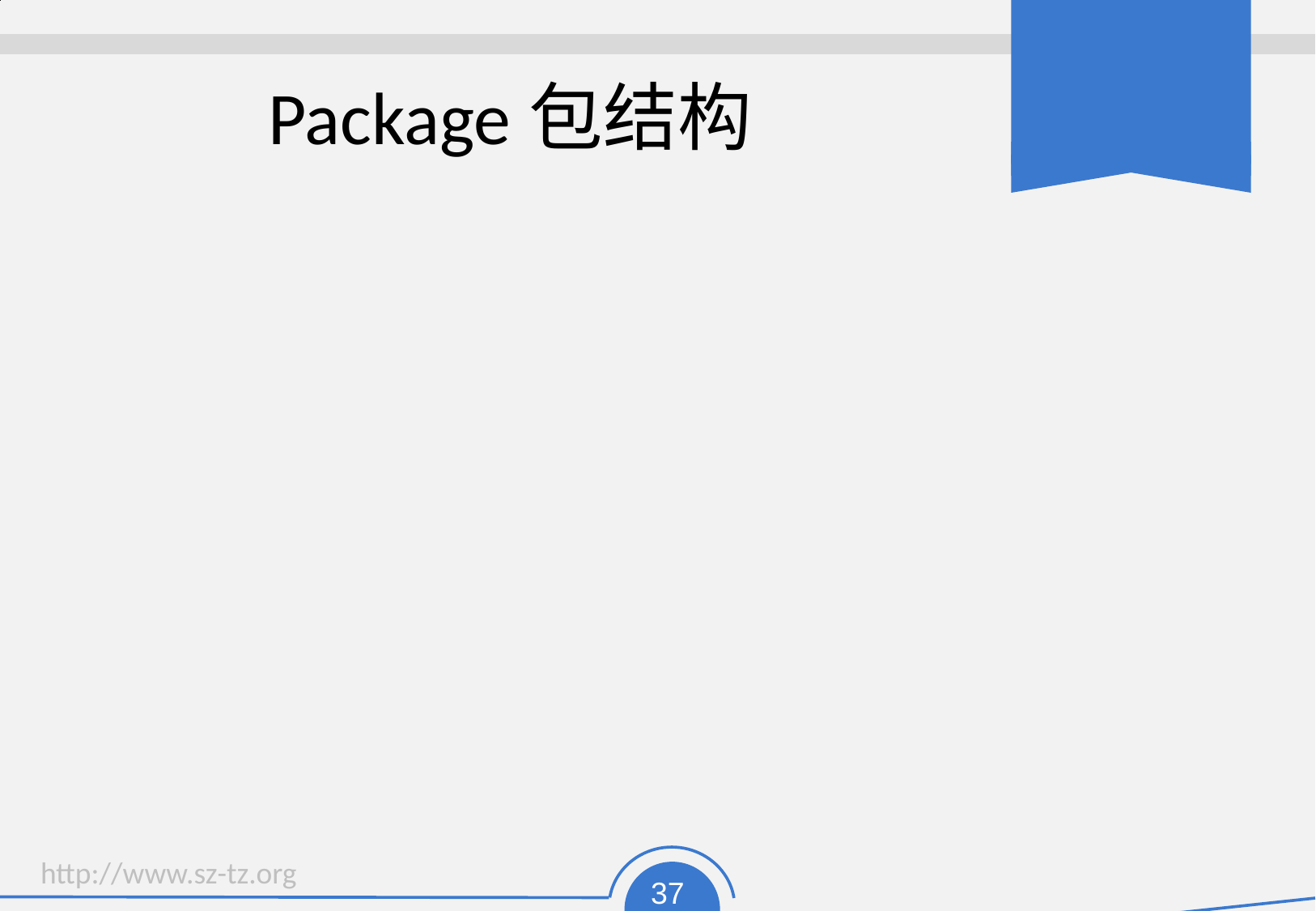

# Package包结构

带有包结构的程序在编译是需要加参数：
    Javac   -d   .  HelloWorld.java

运行带包结构的程序时，要指定类全名

   Java  a.b.c.HelloWorld